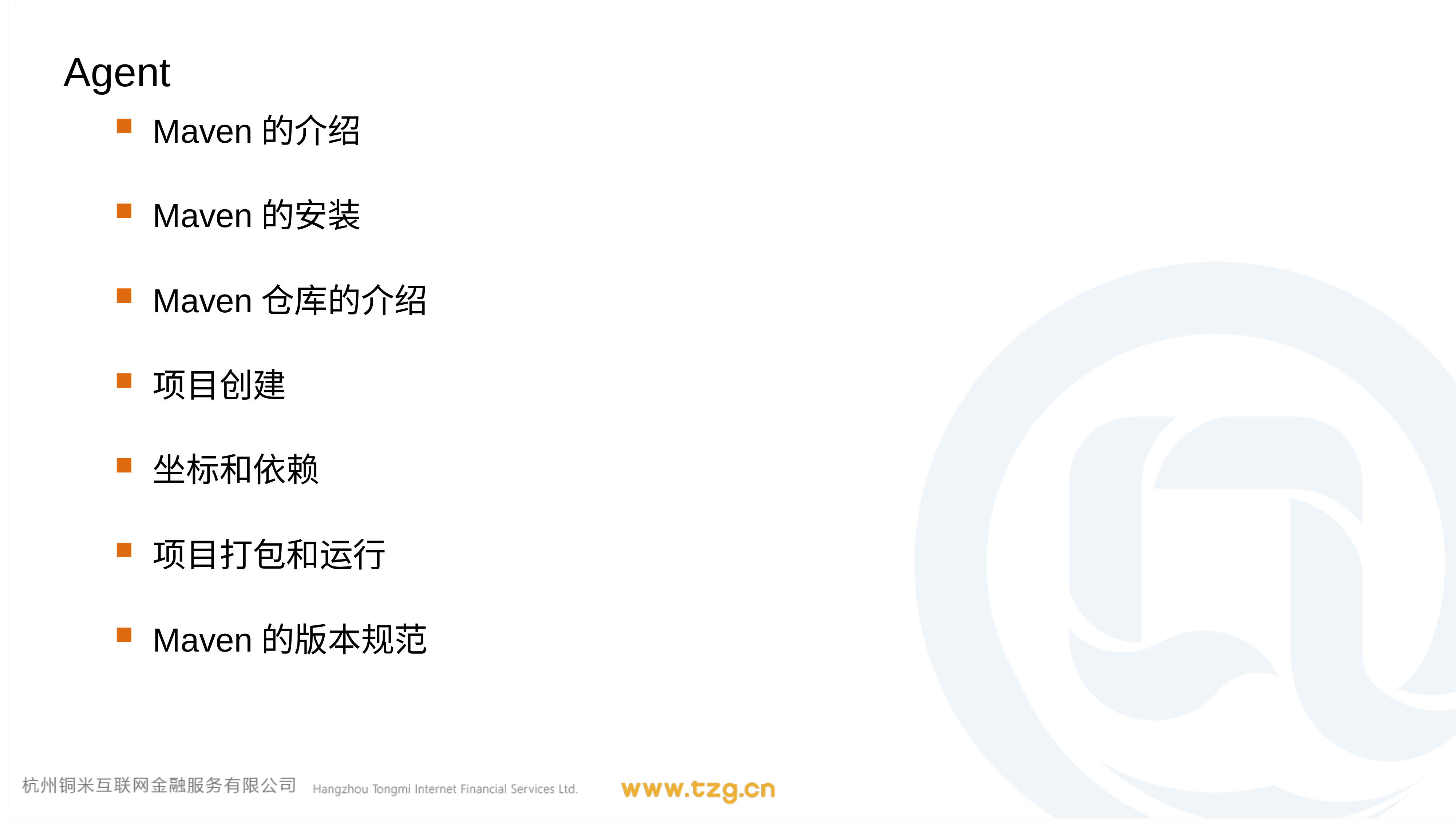

Agent
Maven的介绍
Maven的安装
Maven仓库的介绍
项目创建
坐标和依赖
项目打包和运行
Maven的版本规范